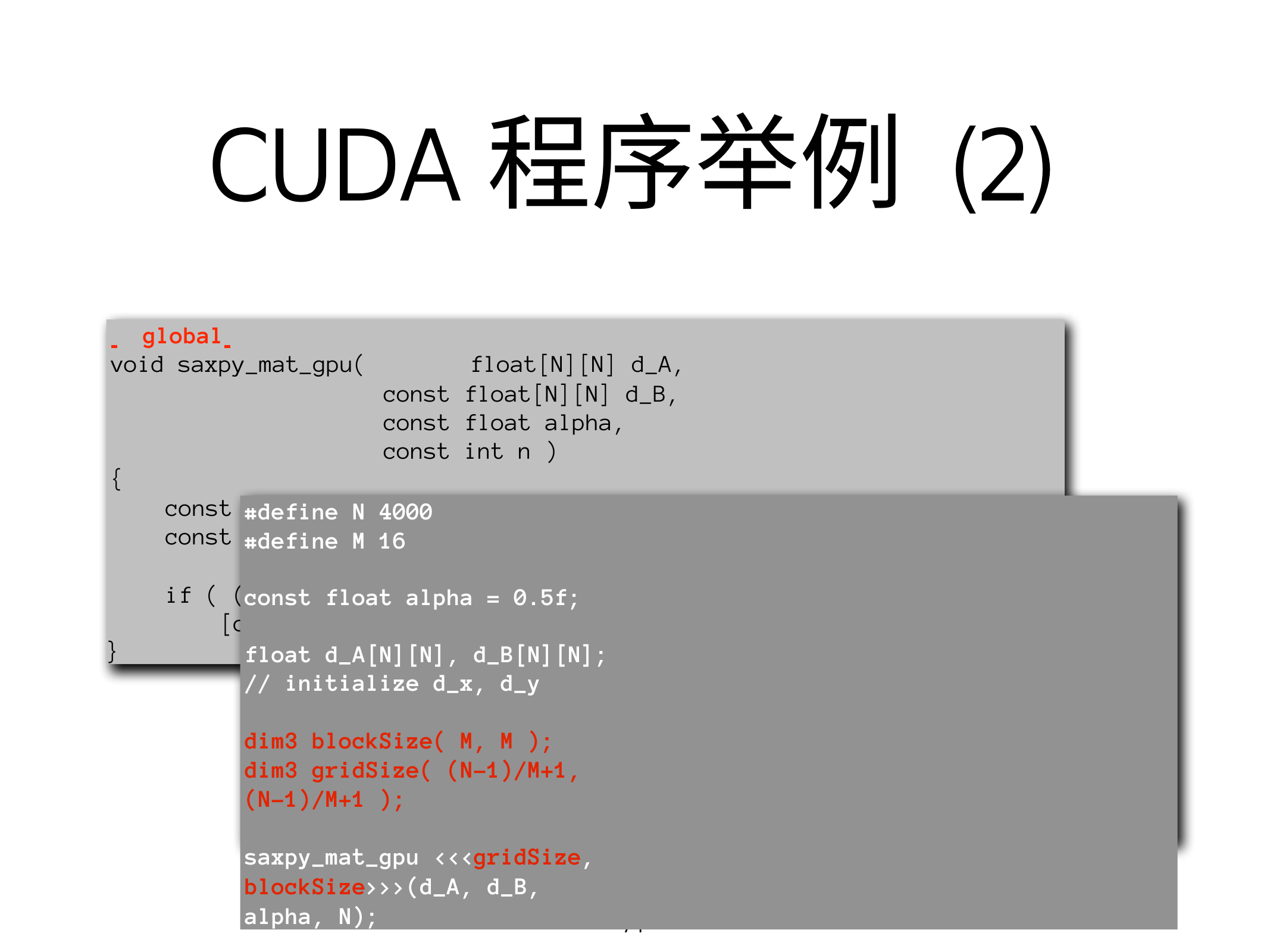

# CUDA程序举例 (2)

 	global
void saxpy_mat_gpu(	float[N][N] d_A,
const float[N][N] d_B, const float alpha, const int n )
{
const int row = blockIdx.x * blockDim.x + threadIdx.x; const int col = blockIdx.y * blockDim.y + threadIdx.y;

if ( ( row < n ) && ( col < n ) ) d_A[row][col] += alpha * d_B[row][col];
}

#define N 4000
#define M 16
const float alpha = 0.5f; float d_A[N][N], d_B[N][N];
// initialize d_x, d_y

dim3 blockSize( M, M );
dim3 gridSize( (N-1)/M+1, (N-1)/M+1 );

saxpy_mat_gpu <<<gridSize, blockSize>>>(d_A, d_B, alpha, N);
74